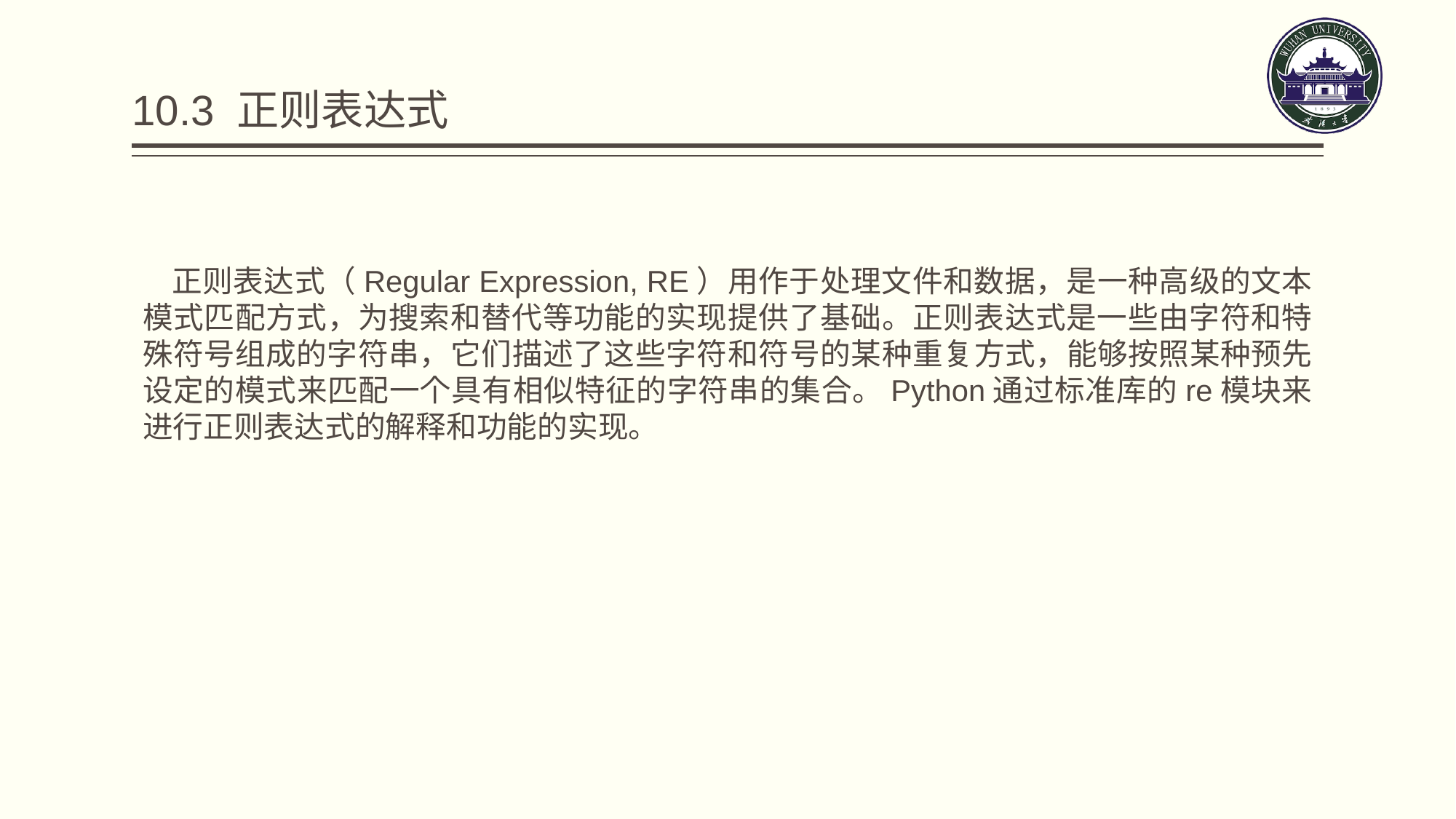

# 10.3 正则表达式
   正则表达式（Regular Expression, RE）用作于处理文件和数据，是一种高级的文本模式匹配方式，为搜索和替代等功能的实现提供了基础。正则表达式是一些由字符和特殊符号组成的字符串，它们描述了这些字符和符号的某种重复方式，能够按照某种预先设定的模式来匹配一个具有相似特征的字符串的集合。Python通过标准库的re模块来进行正则表达式的解释和功能的实现。